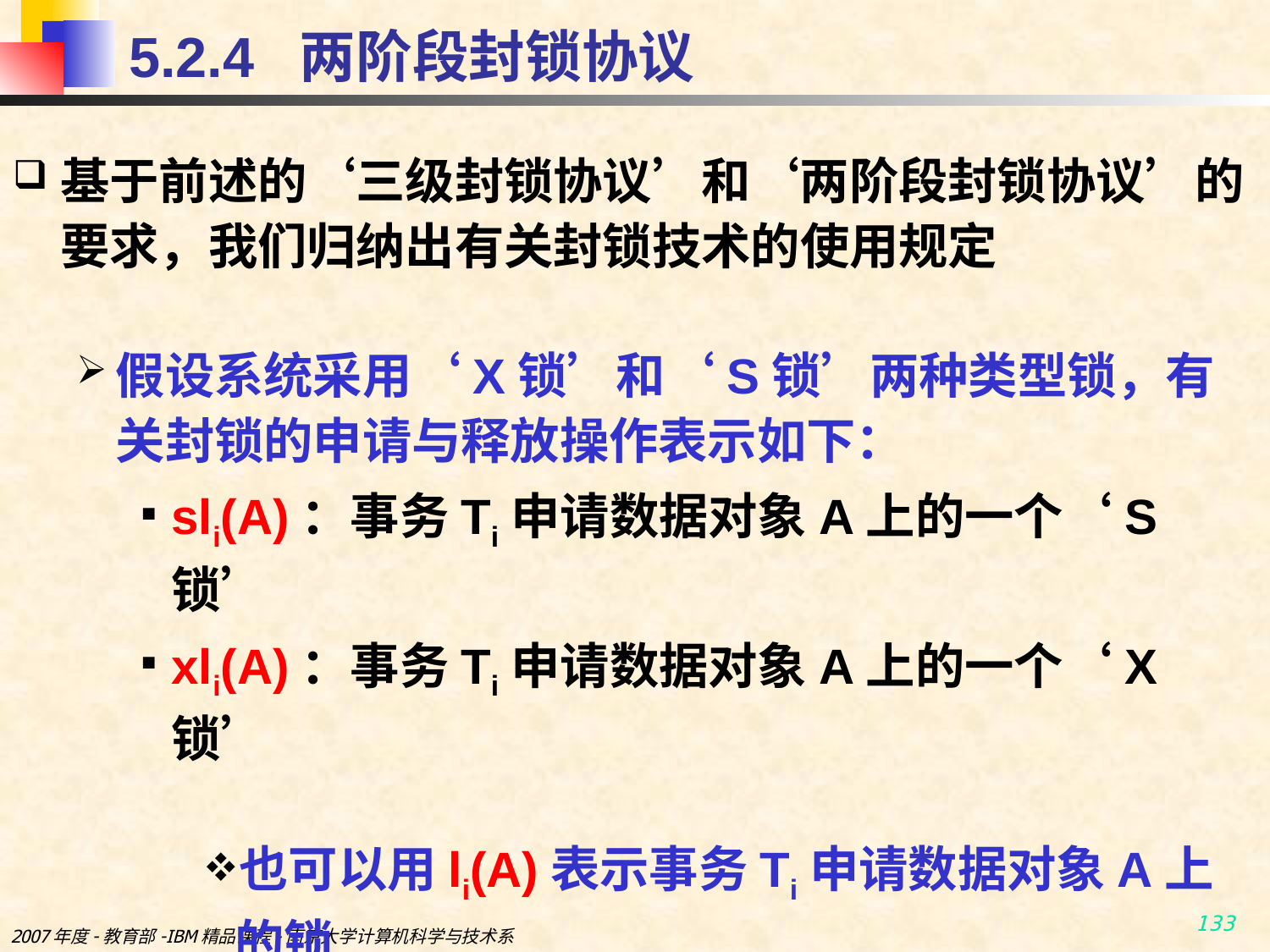

# 5.2.4  两阶段封锁协议
基于前述的‘三级封锁协议’和‘两阶段封锁协议’的要求，我们归纳出有关封锁技术的使用规定

假设系统采用‘X锁’和‘S锁’两种类型锁，有关封锁的申请与释放操作表示如下：
sli(A)：事务Ti申请数据对象A上的一个‘S锁’
xli(A)：事务Ti申请数据对象A上的一个‘X锁’

也可以用li(A)表示事务Ti申请数据对象A上的锁

ui(A)：事务Ti释放自己在数据对象A上所持有的锁
133